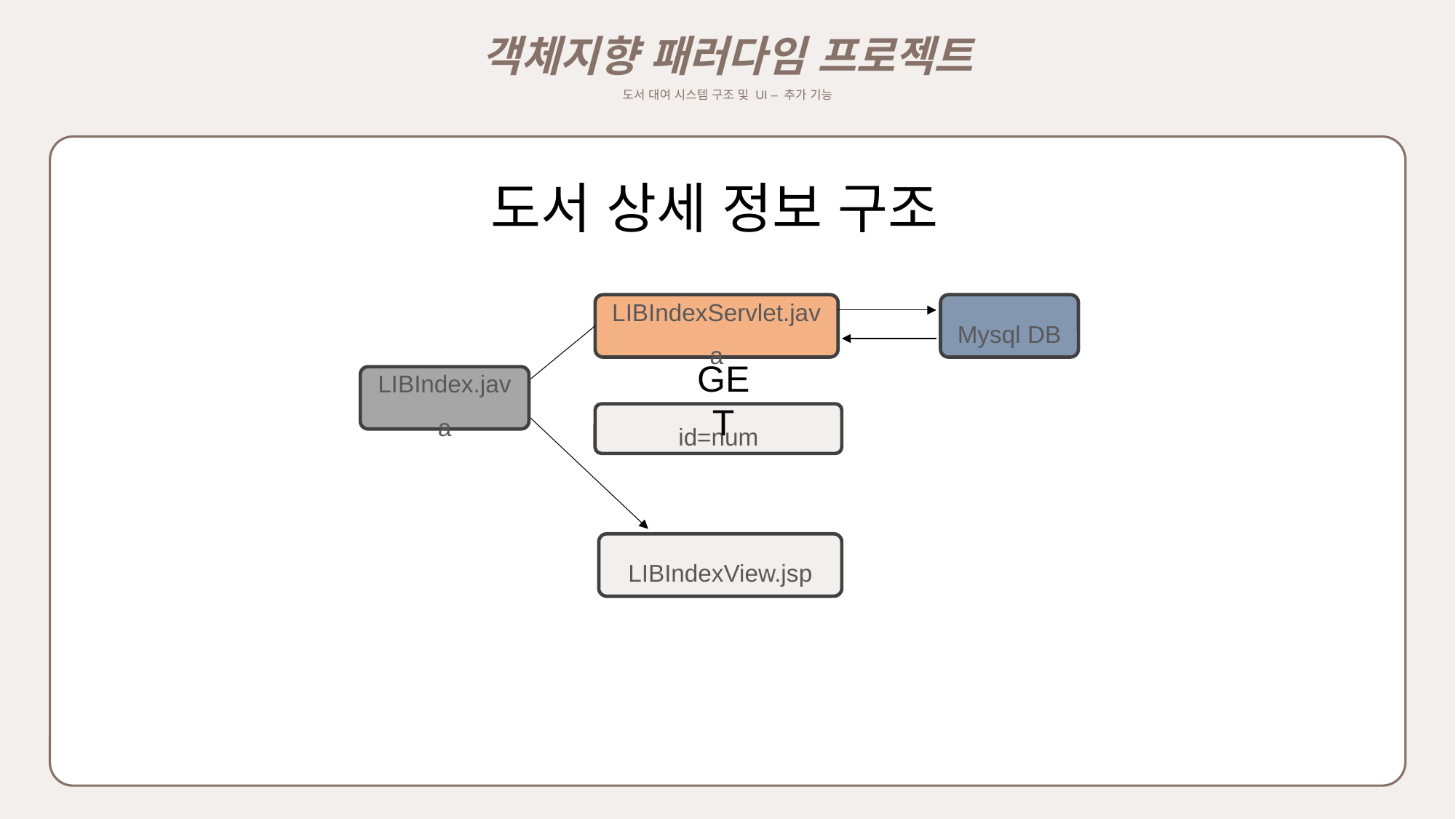

객체지향 패러다임 프로젝트
도서 대여 시스템 구조 및 UI – 추가 기능

도서 상세 정보 구조
LIBIndexServlet.java
Mysql DB
GET
LIBIndex.java
id=num
LIBIndexView.jsp